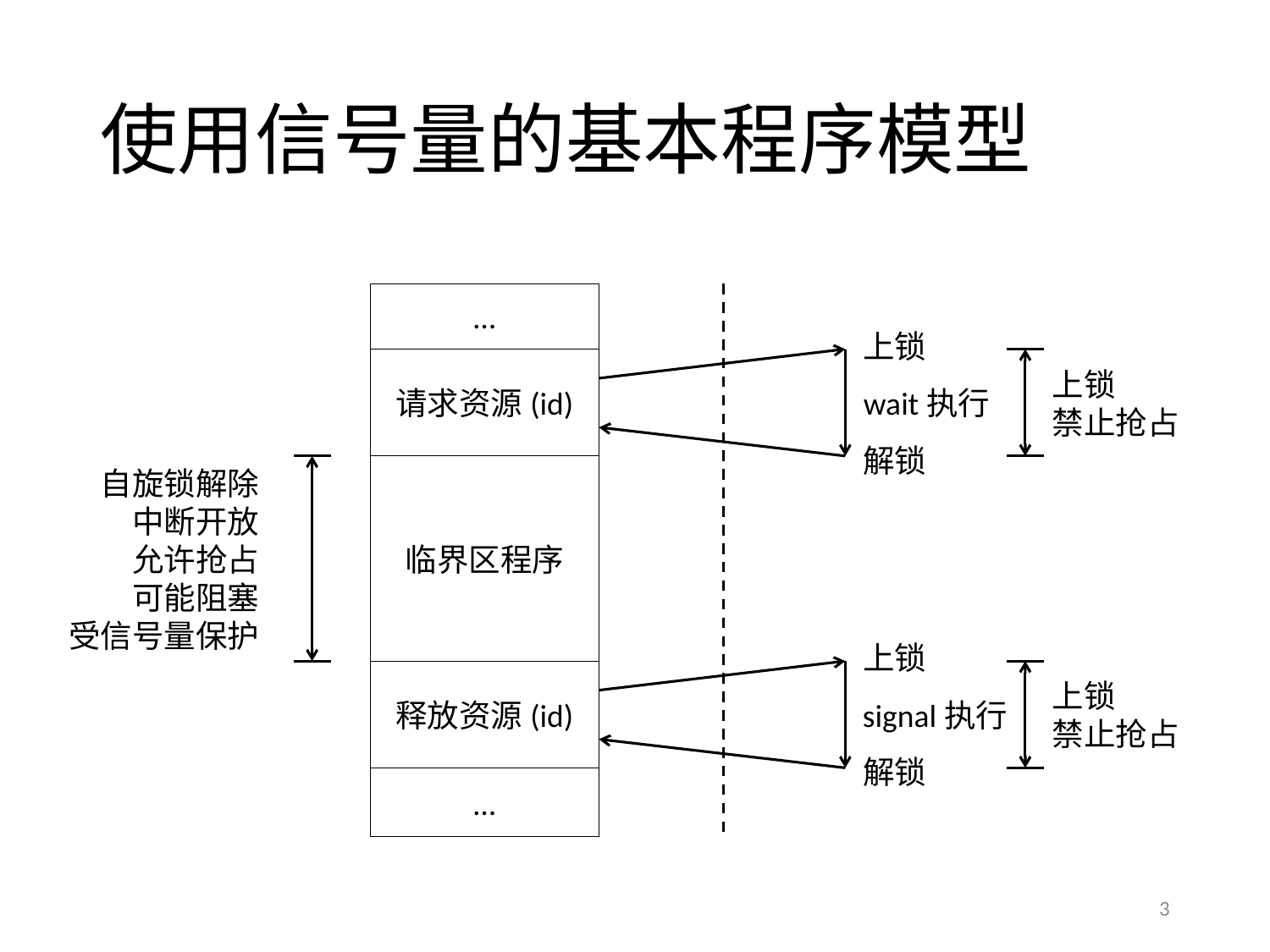

# 使用信号量的基本程序模型
…
上锁
请求资源(id)
上锁
禁止抢占
wait执行
解锁
自旋锁解除
中断开放
允许抢占
可能阻塞
受信号量保护
临界区程序
上锁
释放资源(id)
上锁
禁止抢占
signal执行
解锁
…
3